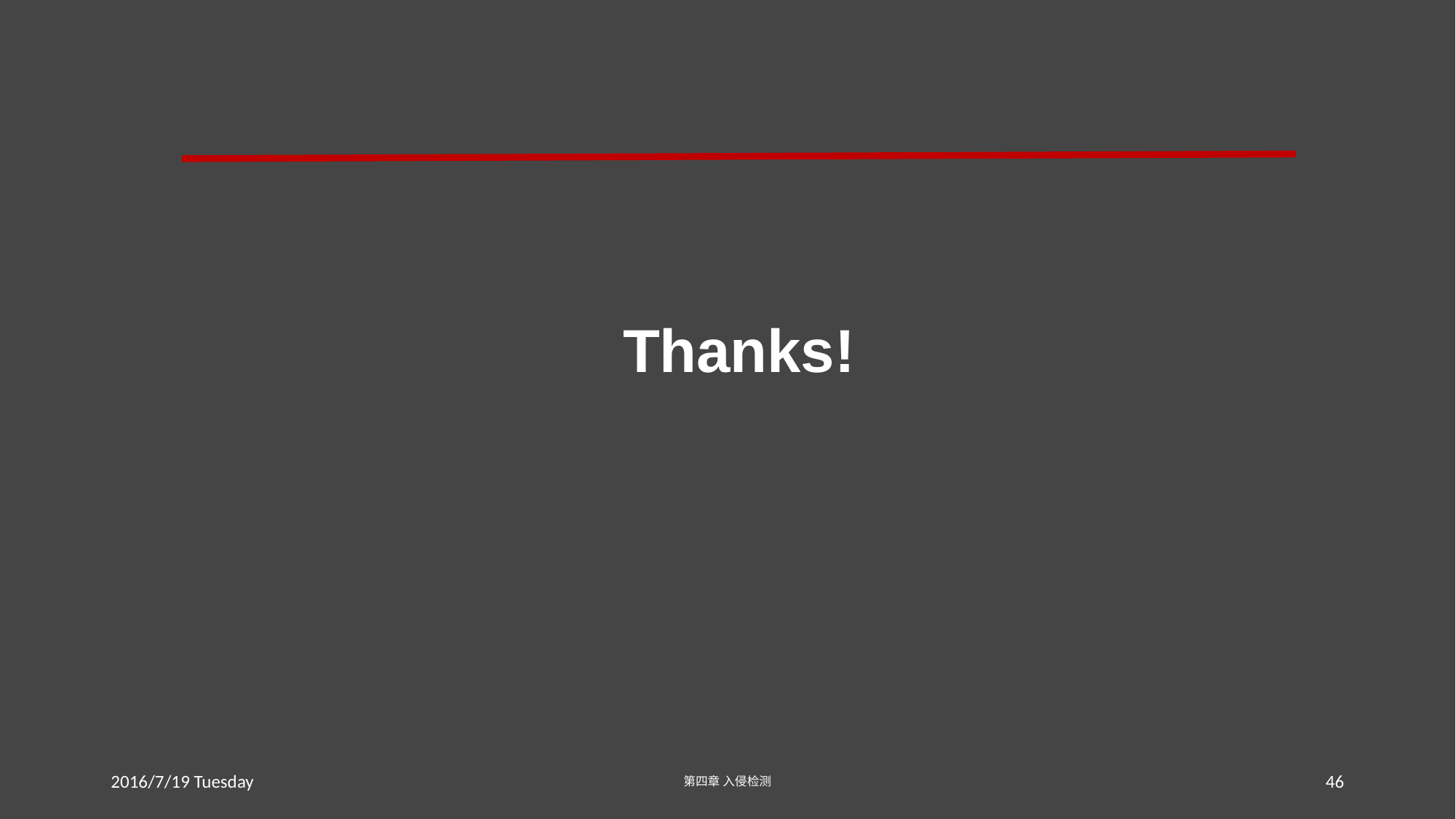

#

Thanks!
2016/7/19 Tuesday
第四章 入侵检测
46